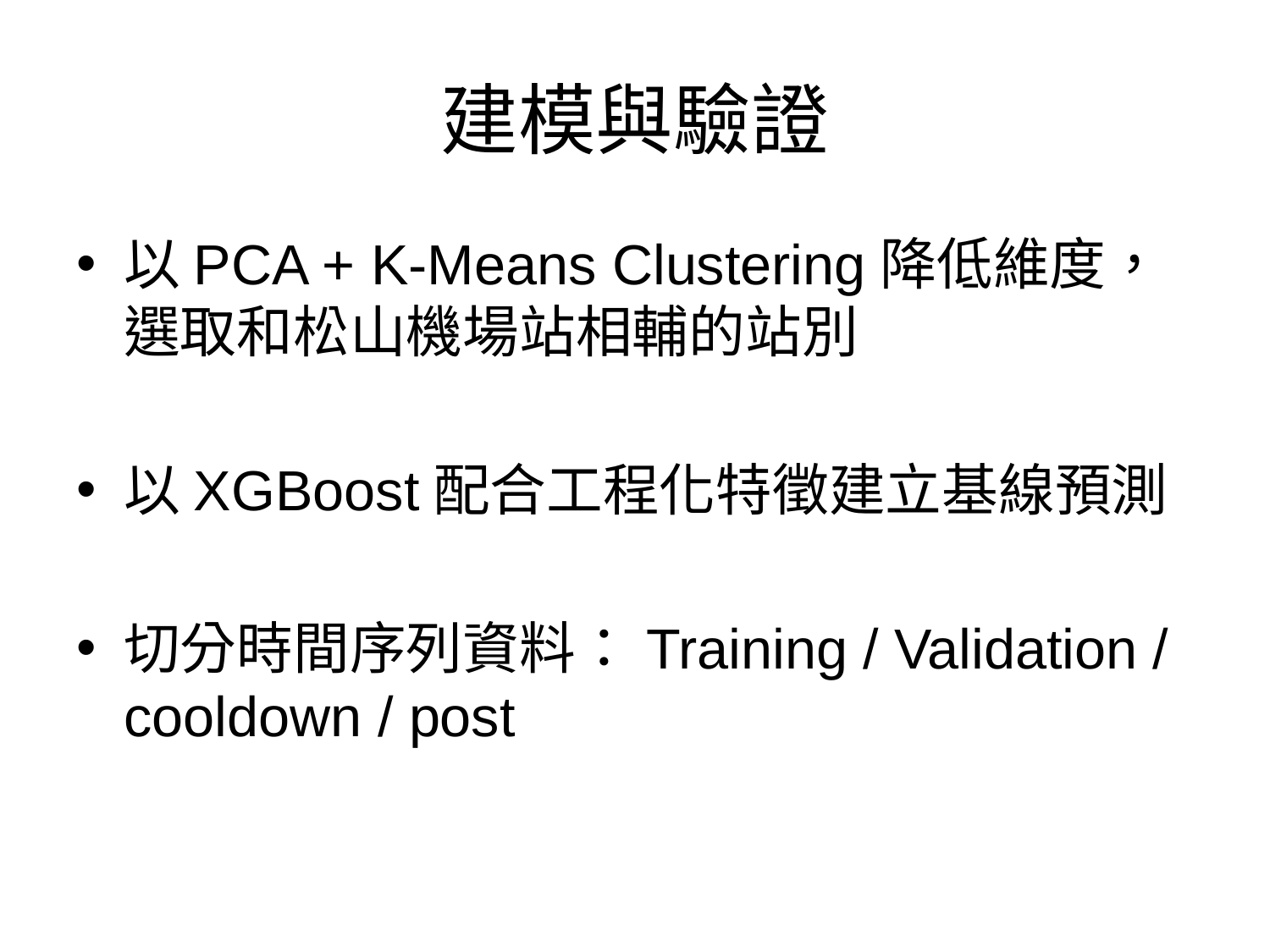

# 建模與驗證
以PCA + K-Means Clustering降低維度，選取和松山機場站相輔的站別

以XGBoost配合工程化特徵建立基線預測

切分時間序列資料：Training / Validation / cooldown / post